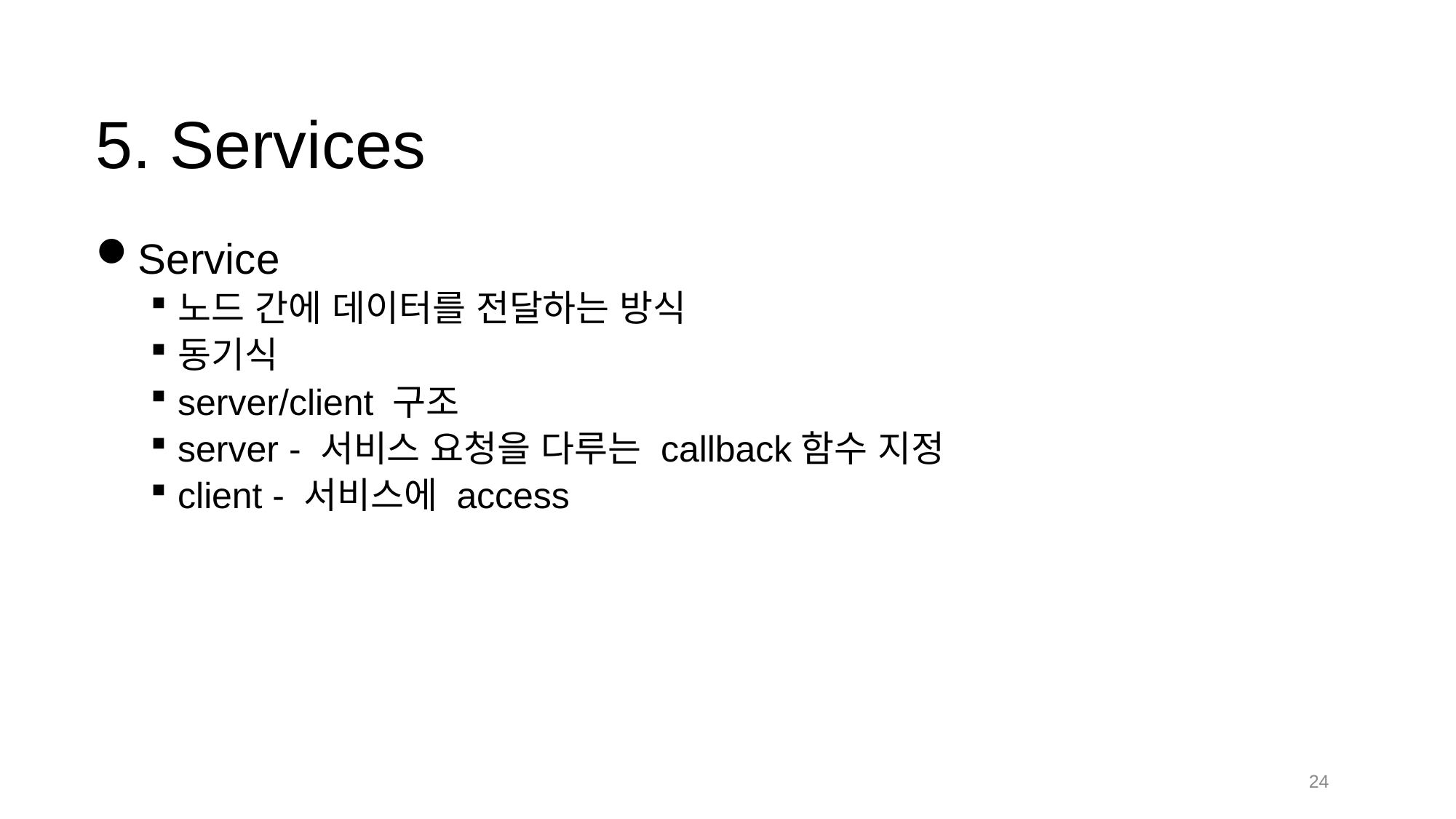

# 5. Services
Service
노드 간에 데이터를 전달하는 방식
동기식
server/client 구조
server - 서비스 요청을 다루는 callback함수 지정
client - 서비스에 access

24